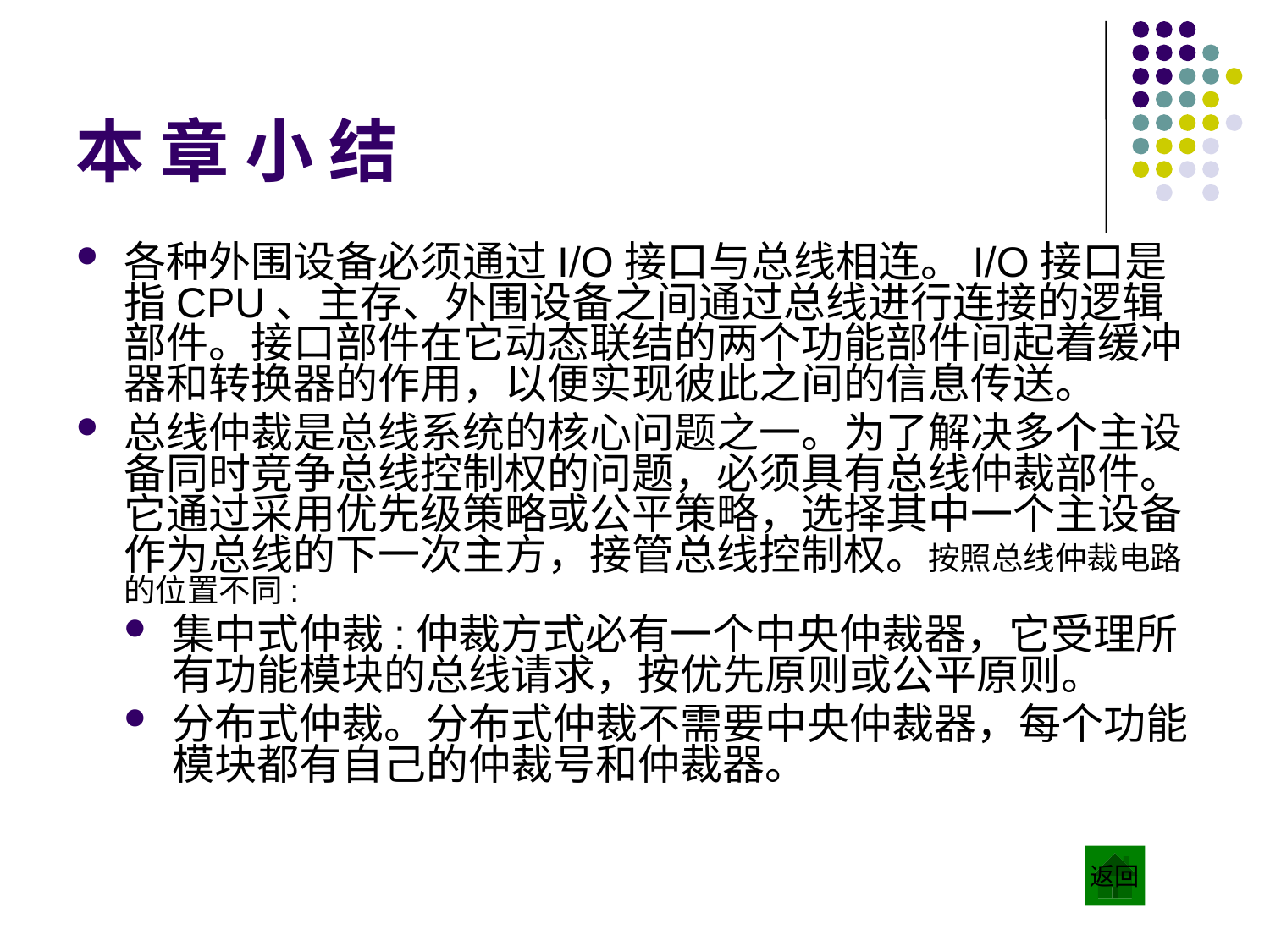

# 本 章 小 结
各种外围设备必须通过I/O接口与总线相连。I/O接口是指CPU、主存、外围设备之间通过总线进行连接的逻辑部件。接口部件在它动态联结的两个功能部件间起着缓冲器和转换器的作用，以便实现彼此之间的信息传送。
总线仲裁是总线系统的核心问题之一。为了解决多个主设备同时竞争总线控制权的问题，必须具有总线仲裁部件。它通过采用优先级策略或公平策略，选择其中一个主设备作为总线的下一次主方，接管总线控制权。按照总线仲裁电路的位置不同:
集中式仲裁:仲裁方式必有一个中央仲裁器，它受理所有功能模块的总线请求，按优先原则或公平原则。
分布式仲裁。分布式仲裁不需要中央仲裁器，每个功能模块都有自己的仲裁号和仲裁器。
返回
32